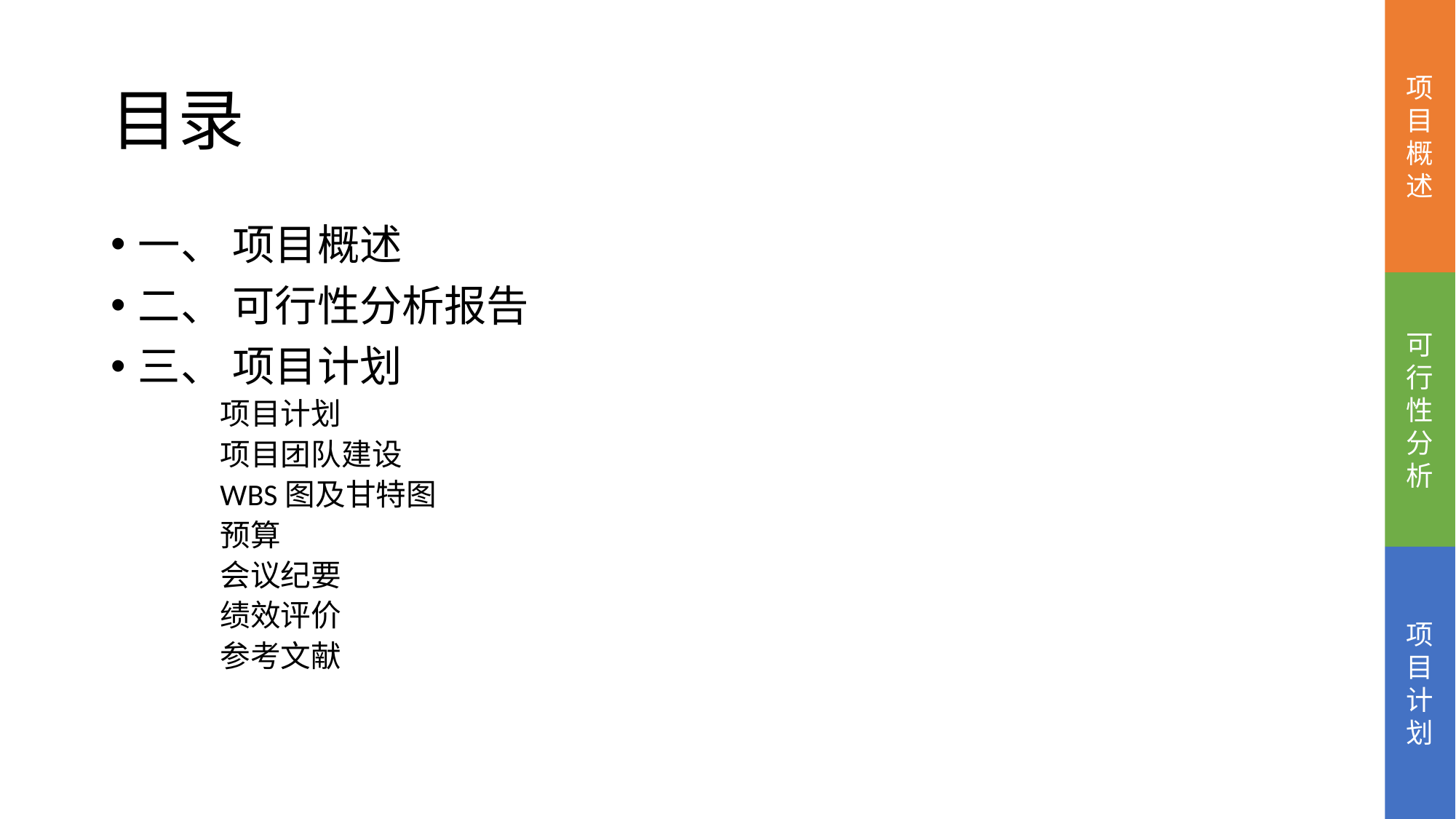

项目概述
# 目录
一、 项目概述
二、 可行性分析报告
三、 项目计划
项目计划
项目团队建设
	WBS图及甘特图
预算
会议纪要
绩效评价
参考文献
可行性分析
项目计划